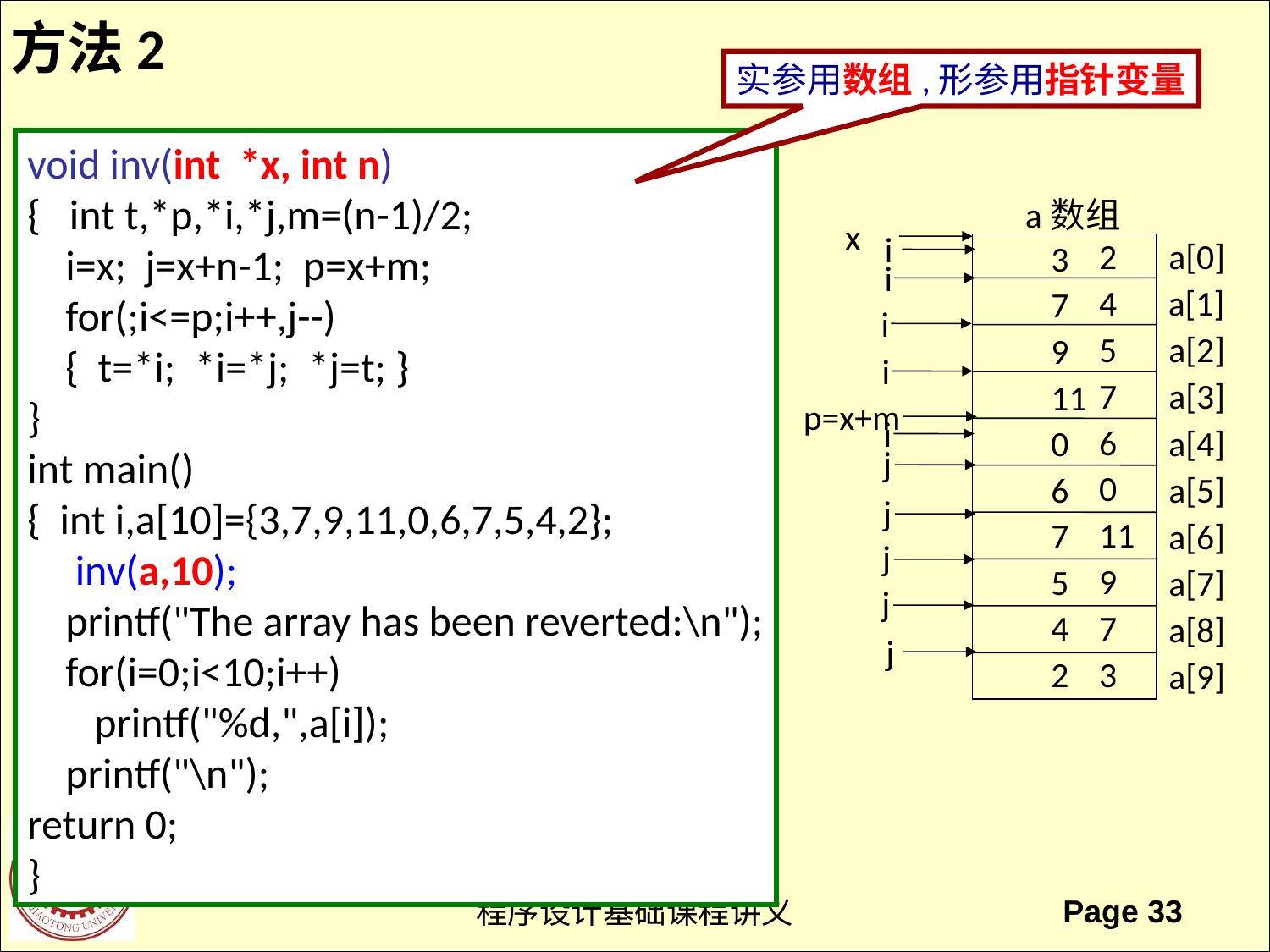

方法2

实参用数组,形参用指针变量
void inv(int  *x, int n)
{   int t,*p,*i,*j,m=(n-1)/2;
    i=x;  j=x+n-1;  p=x+m;
    for(;i<=p;i++,j--)
    {  t=*i;  *i=*j;  *j=t; }
}
int main()
{  int i,a[10]={3,7,9,11,0,6,7,5,4,2};
     inv(a,10);
    printf("The array has been reverted:\n");
    for(i=0;i<10;i++)
       printf("%d,",a[i]);
    printf("\n");
return 0;
}
a数组
x
a[0]
3

a[1]
7

a[2]
9

a[3]
11

p=x+m
a[4]
0

6
a[5]

7
a[6]

5
a[7]

4
a[8]

2
a[9]

i

j

2
3
i

j

4
7
i

j

5
9
i

j

7
11
i

j

6
0